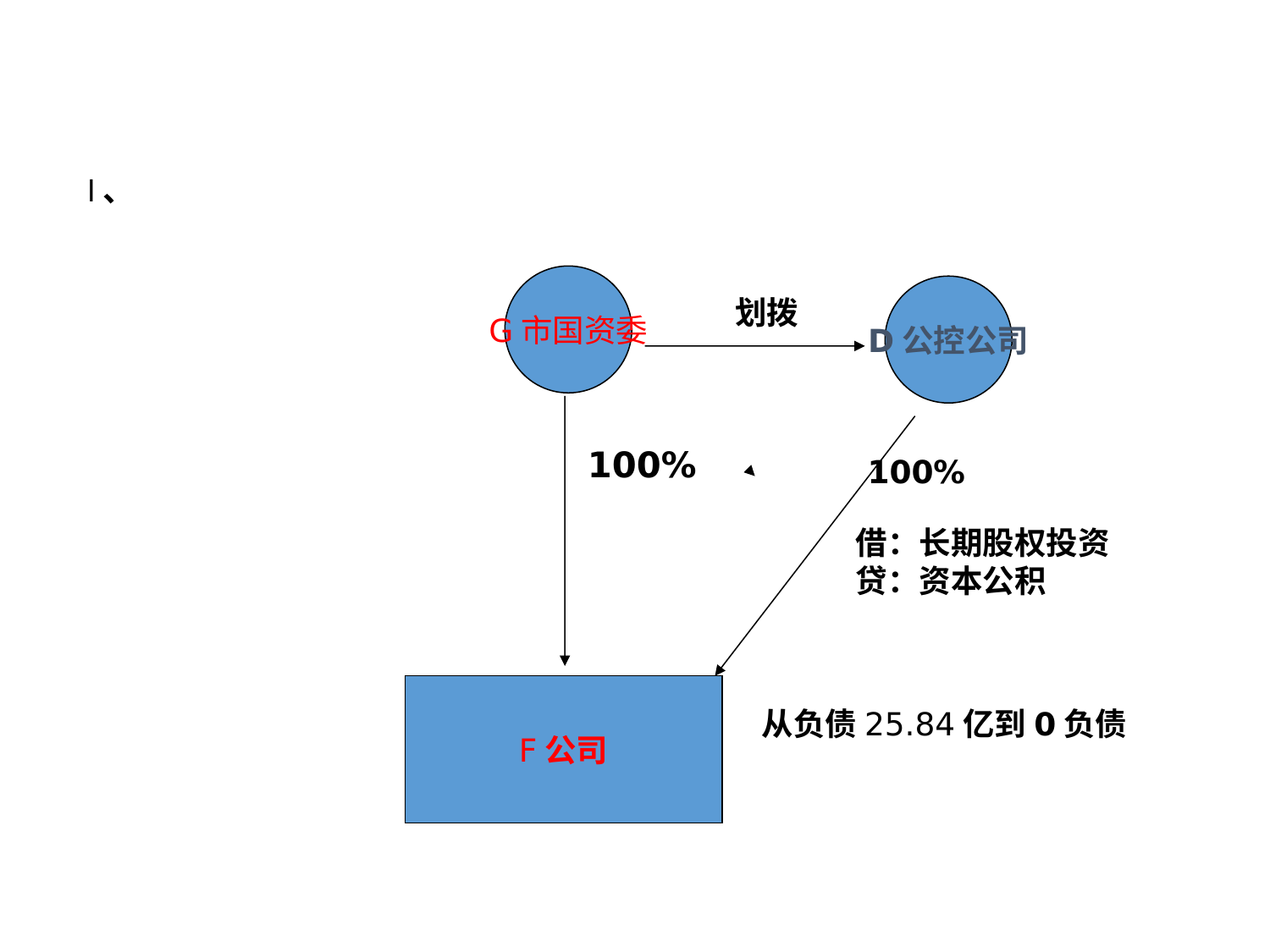

# l、

G市国资委
D公控公司
划拨

100%
100%

借：长期股权投资
贷：资本公积

F公司

从负债25.84亿到0负债